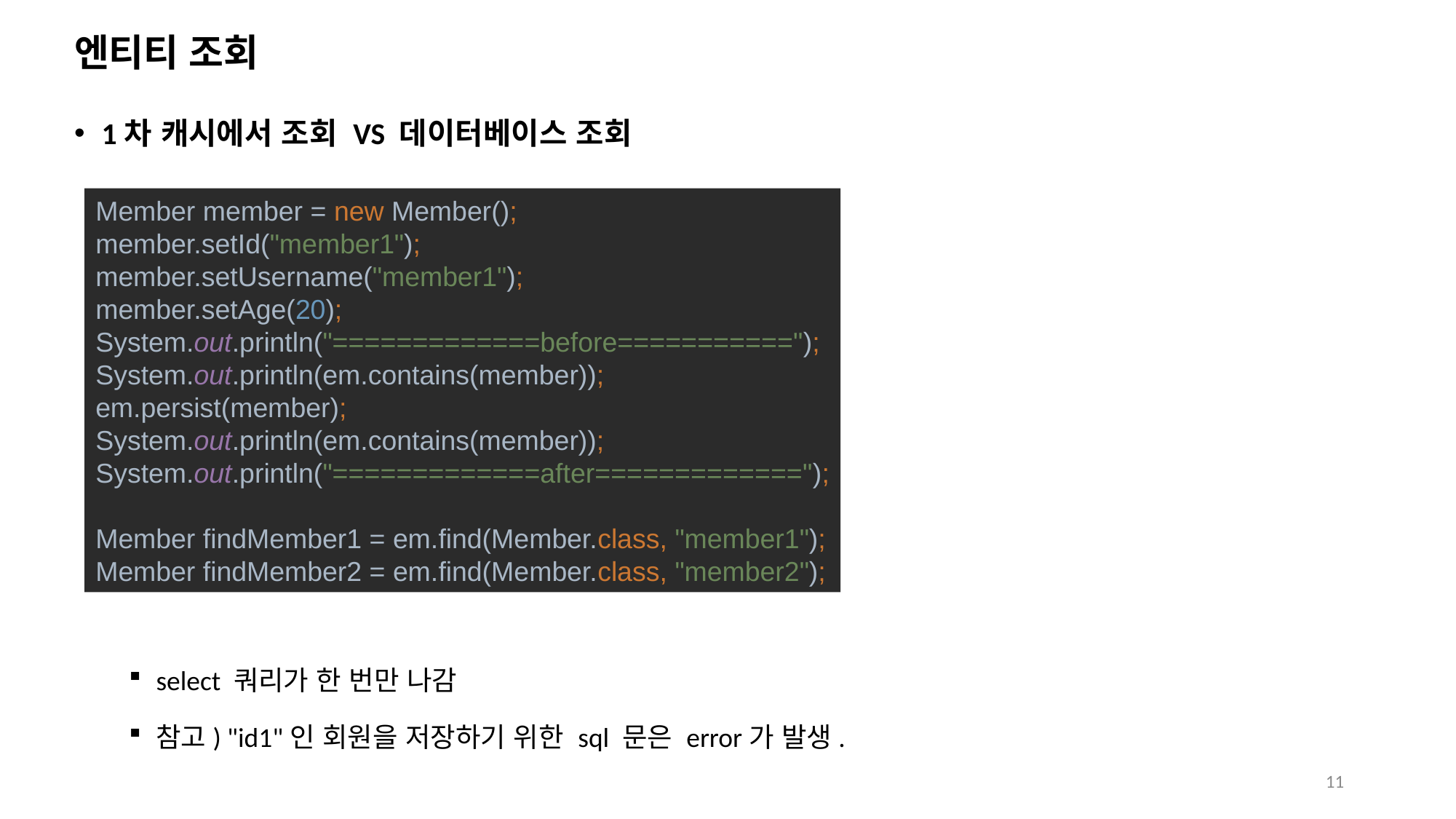

# 엔티티 조회
1차 캐시에서 조회 VS 데이터베이스 조회

select 쿼리가 한 번만 나감
참고) "id1"인 회원을 저장하기 위한 sql 문은 error가 발생.
Member member = new Member();
member.setId("member1");
member.setUsername("member1");
member.setAge(20);
System.out.println("=============before===========");
System.out.println(em.contains(member));
em.persist(member);
System.out.println(em.contains(member));
System.out.println("=============after=============");
Member findMember1 = em.find(Member.class, "member1");
Member findMember2 = em.find(Member.class, "member2");
11